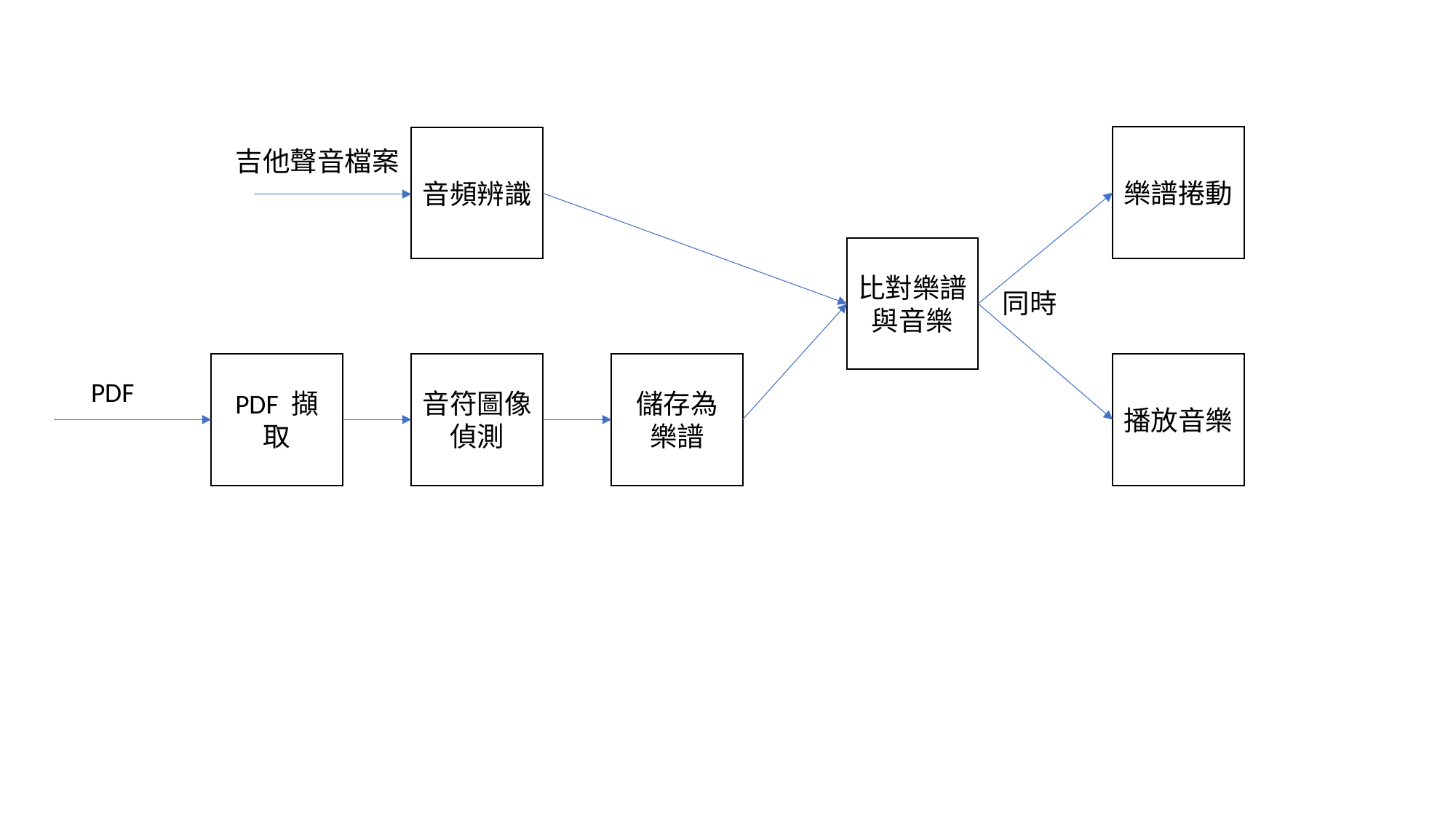

樂譜捲動
音頻辨識
吉他聲音檔案
比對樂譜與音樂
同時
PDF 擷取
音符圖像偵測
儲存為
樂譜
播放音樂
PDF